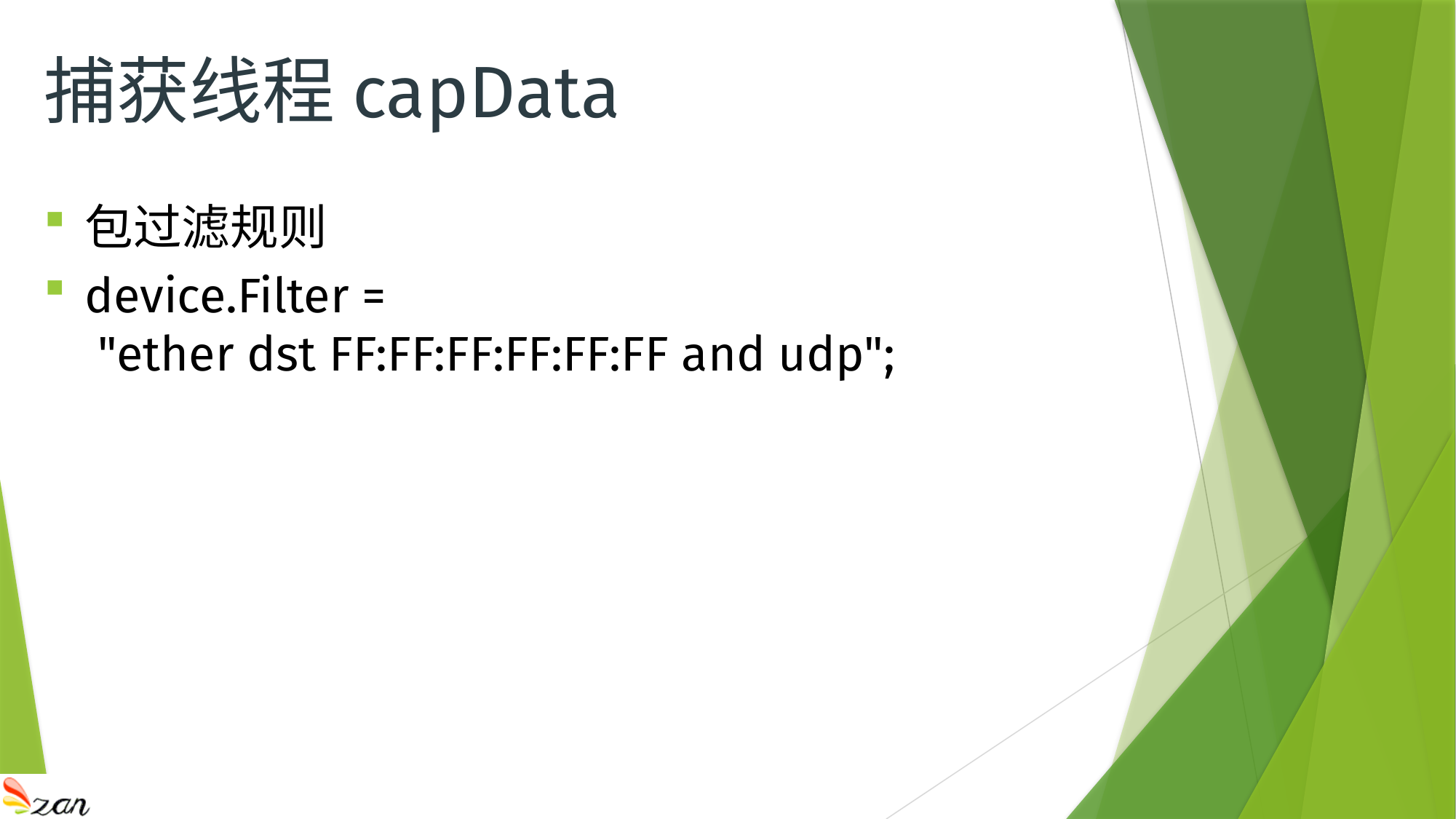

# 捕获线程capData
包过滤规则
device.Filter =
 "ether dst FF:FF:FF:FF:FF:FF and udp";